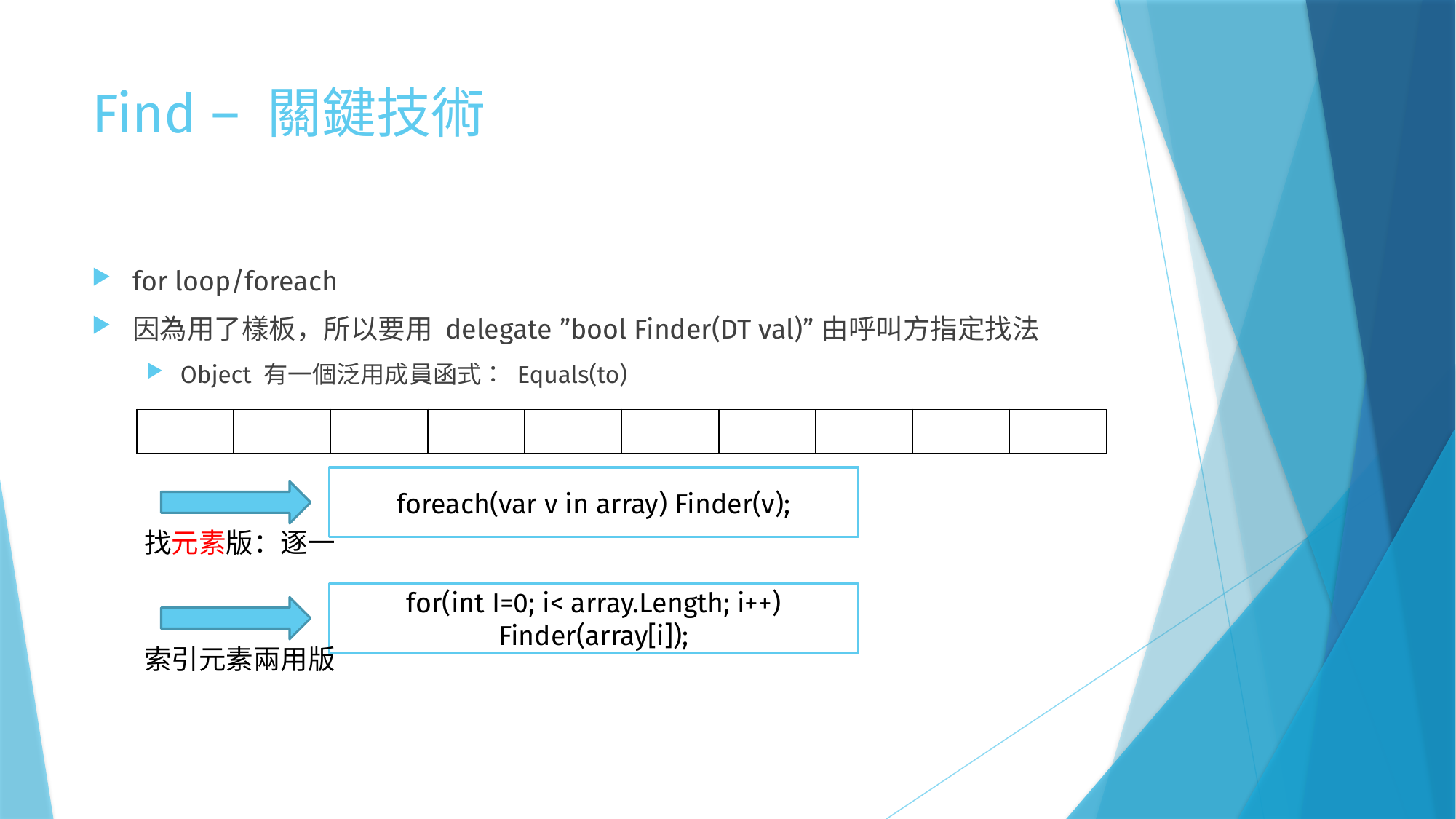

# Find – 關鍵技術
for loop/foreach
因為用了樣板，所以要用 delegate ”bool Finder(DT val)”由呼叫方指定找法
Object 有一個泛用成員函式： Equals(to)

|  |  |  |  |  |  |  |  |  |  |
| --- | --- | --- | --- | --- | --- | --- | --- | --- | --- |
foreach(var v in array) Finder(v);

找元素版：逐一
for(int I=0; i< array.Length; i++) Finder(array[i]);

索引元素兩用版